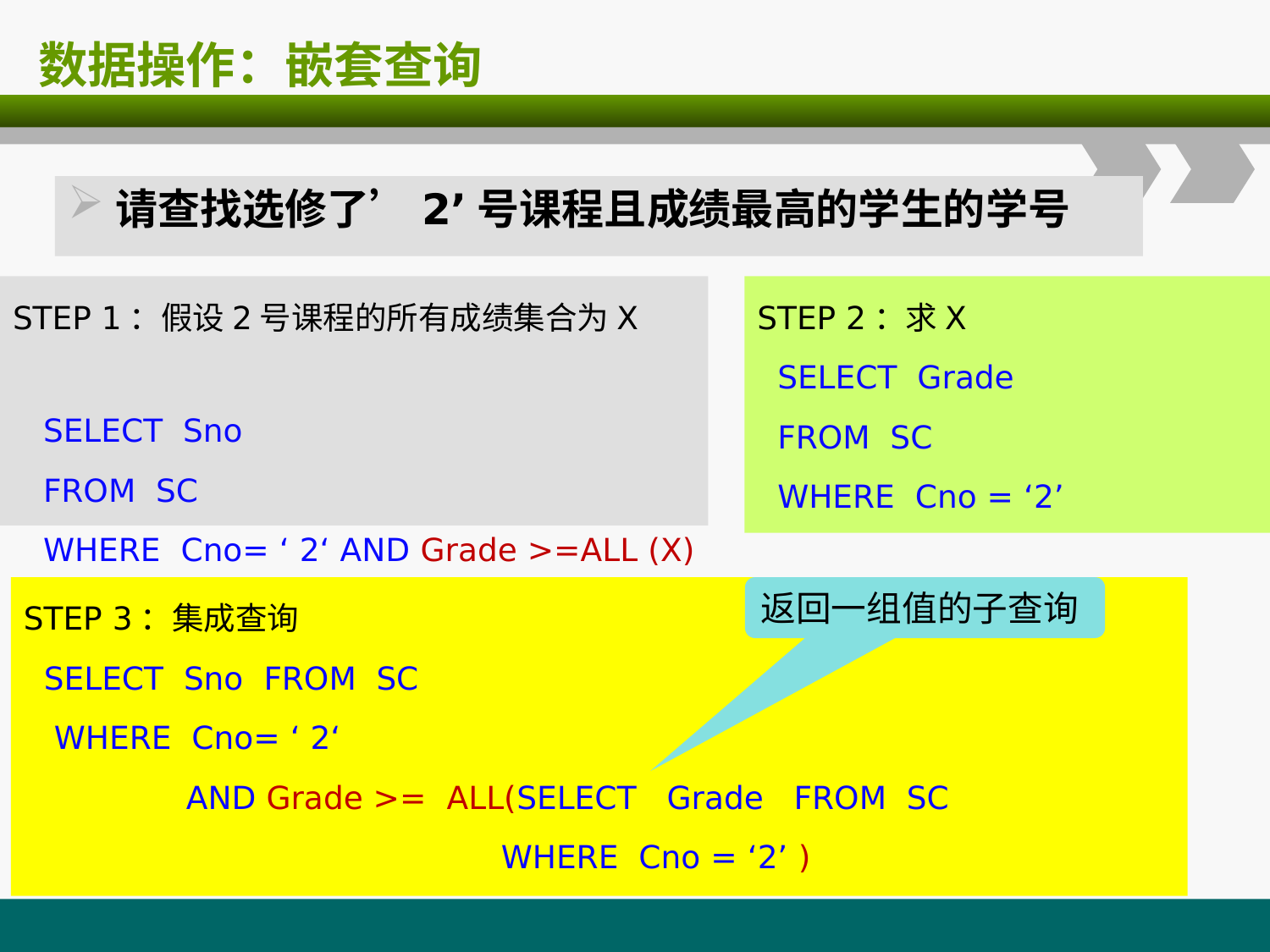

# 数据操作：嵌套查询
请查找选修了’2’号课程且成绩最高的学生的学号
STEP 1：假设2号课程的所有成绩集合为X
   SELECT  Sno
   FROM  SC
   WHERE  Cno= ‘ 2‘ AND Grade >=ALL (X)
STEP 2：求X
  SELECT  Grade
  FROM  SC
  WHERE  Cno = ‘2’
STEP 3：集成查询
  SELECT  Sno  FROM  SC
   WHERE  Cno= ‘ 2‘
                AND Grade >=  ALL(SELECT   Grade   FROM  SC
                                               WHERE  Cno = ‘2’ )
返回一组值的子查询